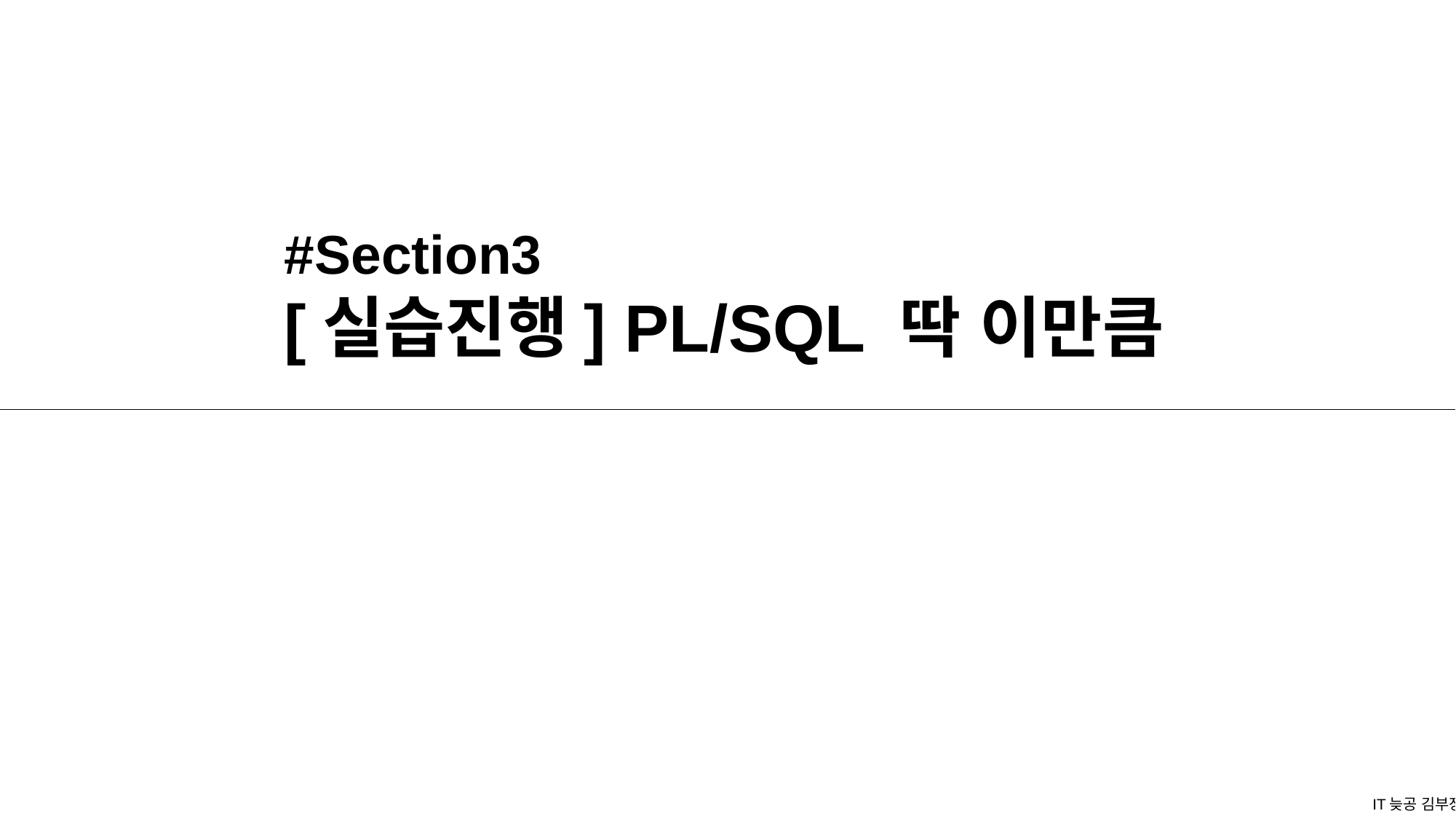

#Section3
[실습진행] PL/SQL 딱 이만큼
IT늦공 김부장